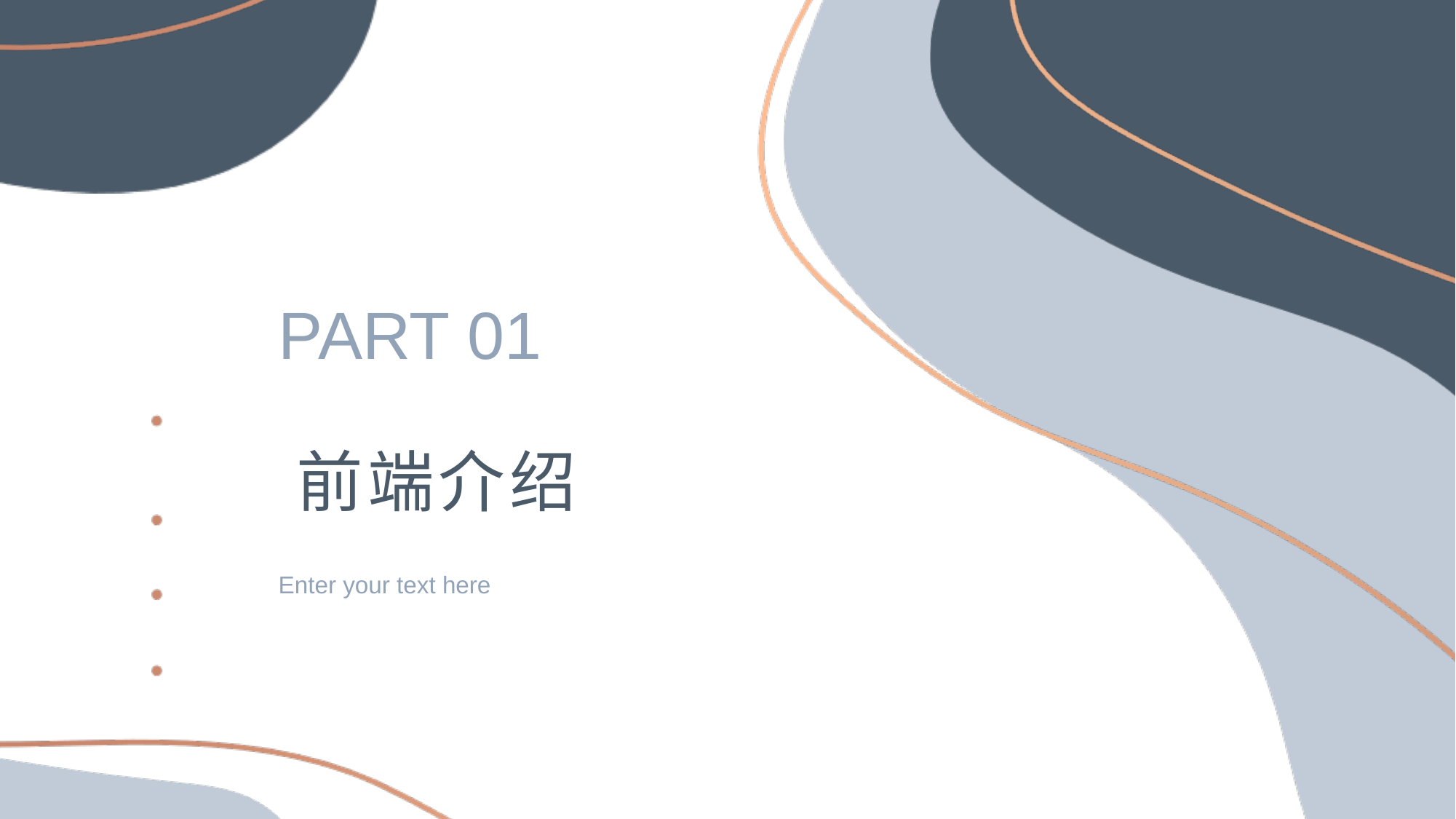

PART 01
前端介绍
Enter your text here